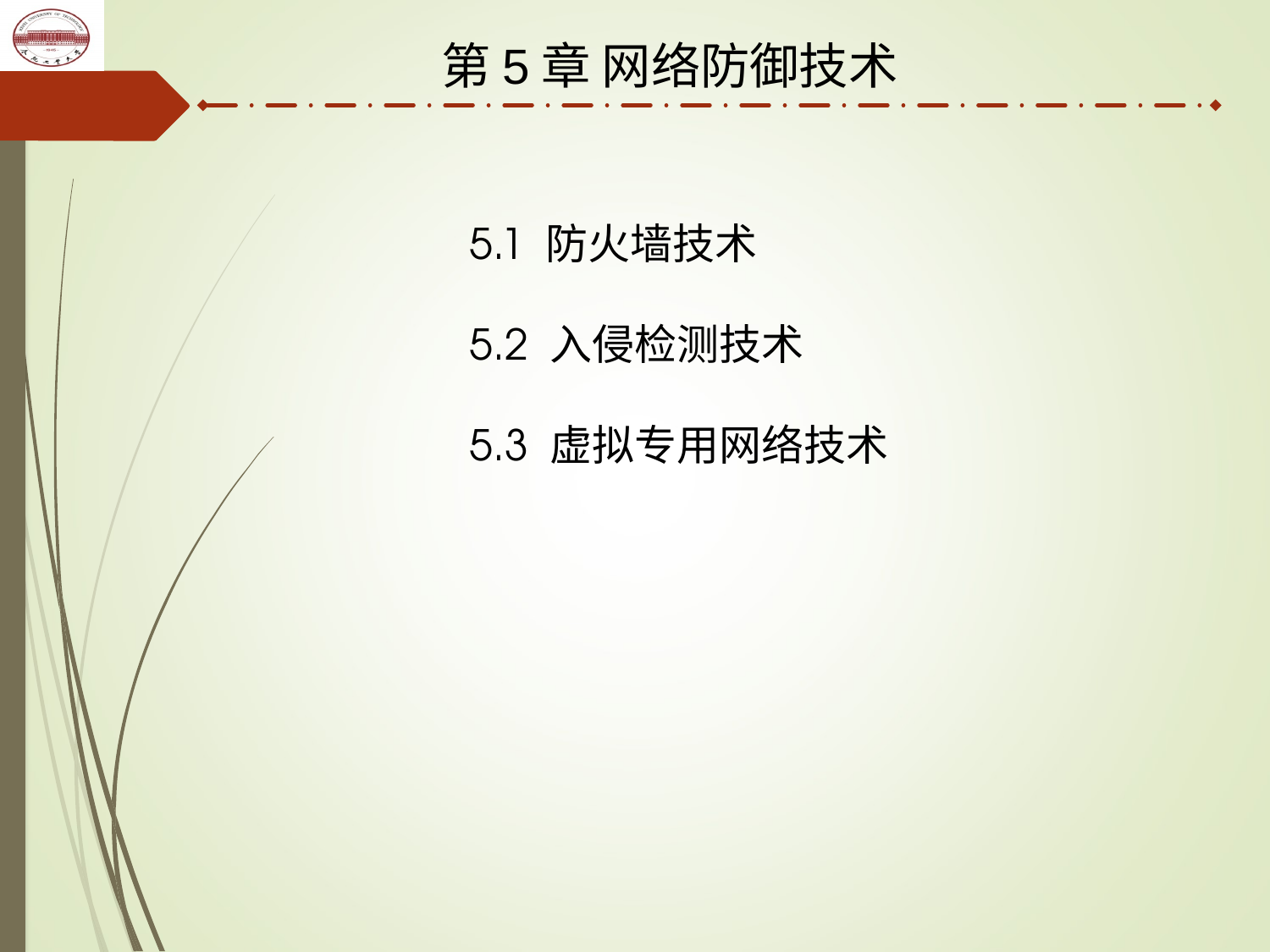

第5章 网络防御技术
5.1 防火墙技术
5.2 入侵检测技术
5.3 虚拟专用网络技术